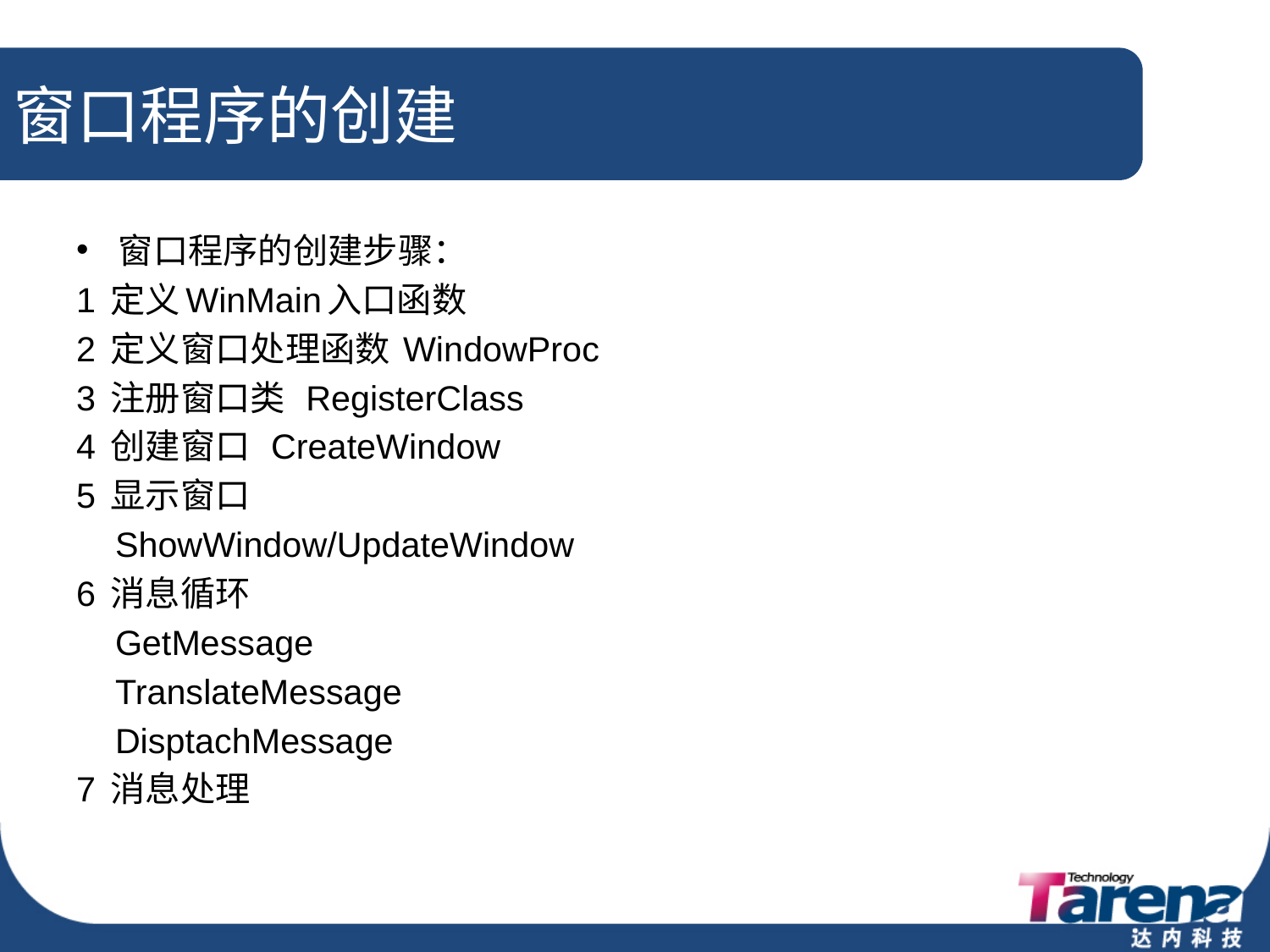

# 窗口程序的创建
窗口程序的创建步骤：
1 定义WinMain入口函数
2 定义窗口处理函数 WindowProc
3 注册窗口类  RegisterClass
4 创建窗口  CreateWindow
5 显示窗口
    ShowWindow/UpdateWindow
6 消息循环
    GetMessage
    TranslateMessage
    DisptachMessage
7 消息处理